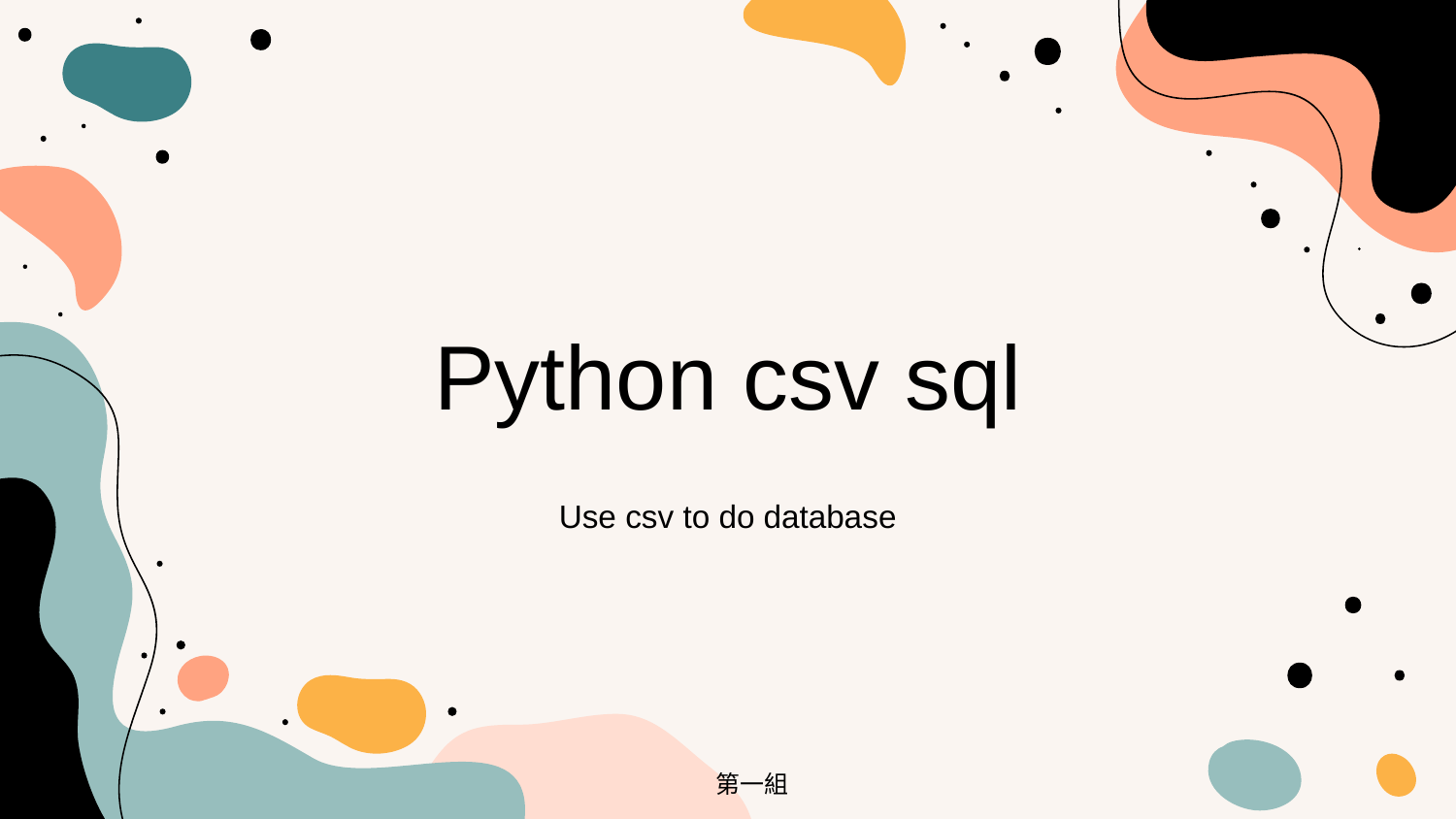

# Python csv sql
Use csv to do database
第一組